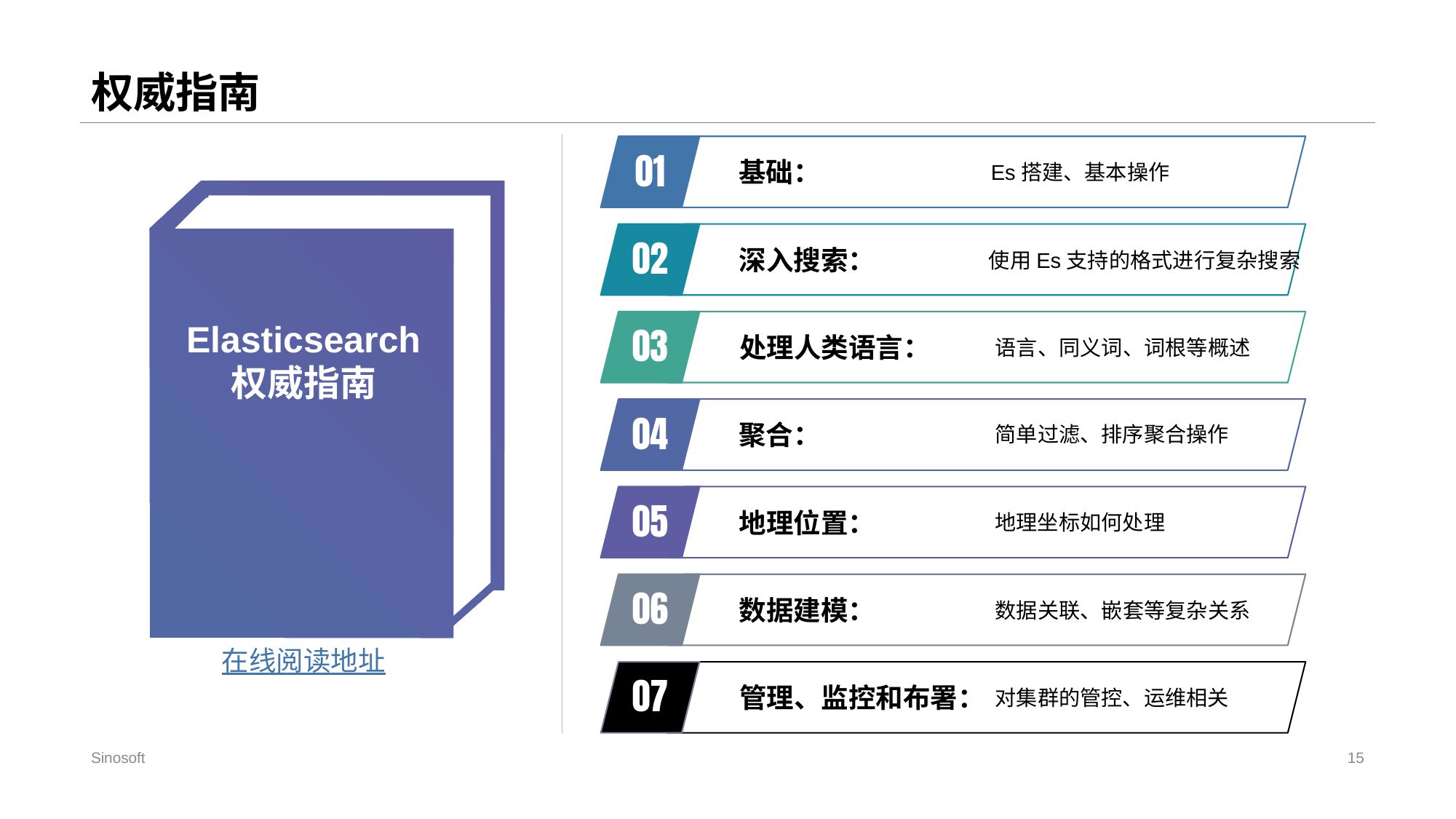

# 权威指南
01

基础：
Es搭建、基本操作

02

深入搜索：
使用Es支持的格式进行复杂搜索
Elasticsearch
权威指南
03

处理人类语言：
语言、同义词、词根等概述
04

聚合：
简单过滤、排序聚合操作
05

地理位置：
地理坐标如何处理
06

数据建模：
数据关联、嵌套等复杂关系
在线阅读地址
07

管理、监控和布署：
对集群的管控、运维相关
Sinosoft
15